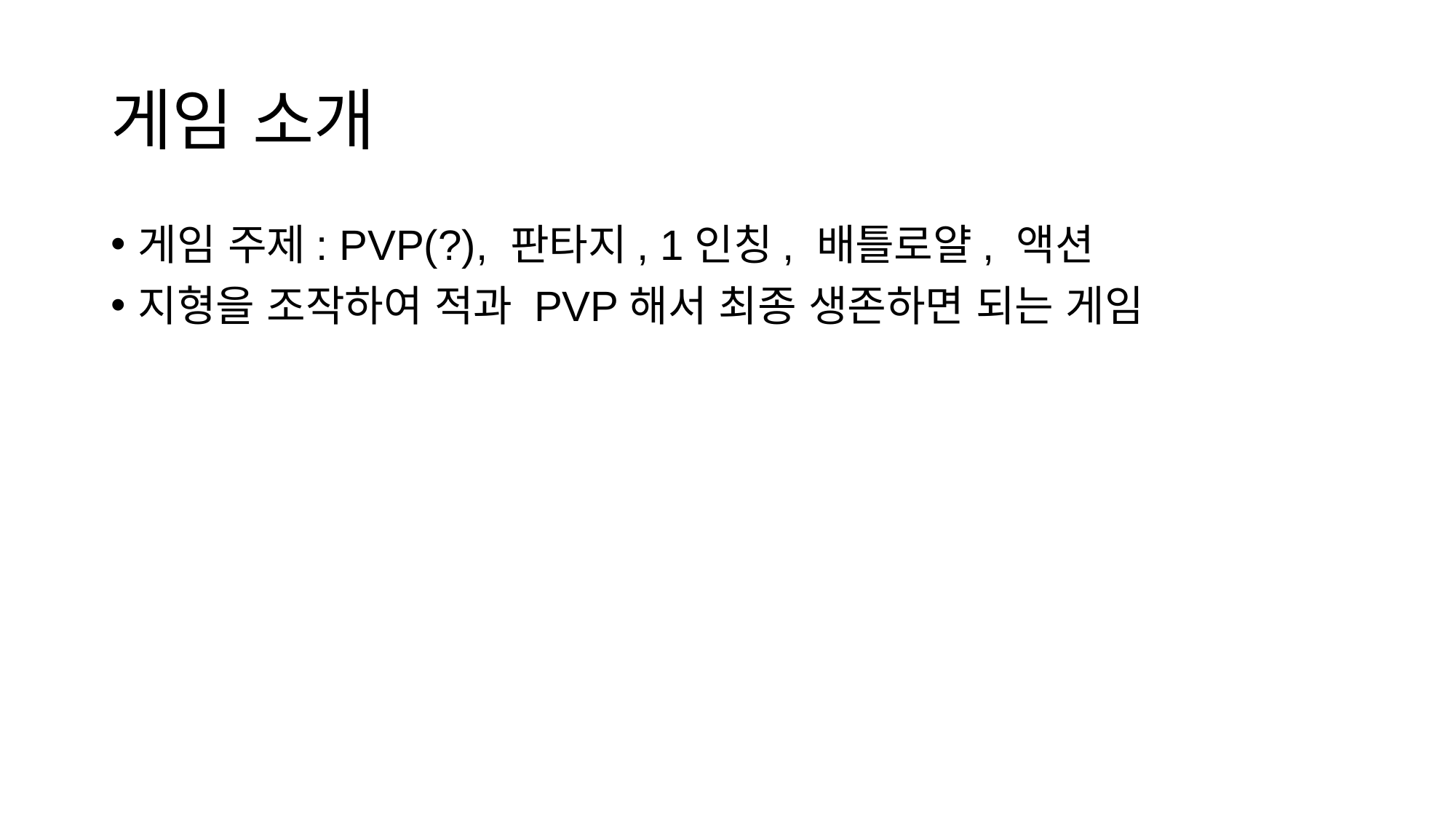

# 게임 소개
게임 주제: PVP(?), 판타지, 1인칭, 배틀로얄, 액션
지형을 조작하여 적과 PVP해서 최종 생존하면 되는 게임